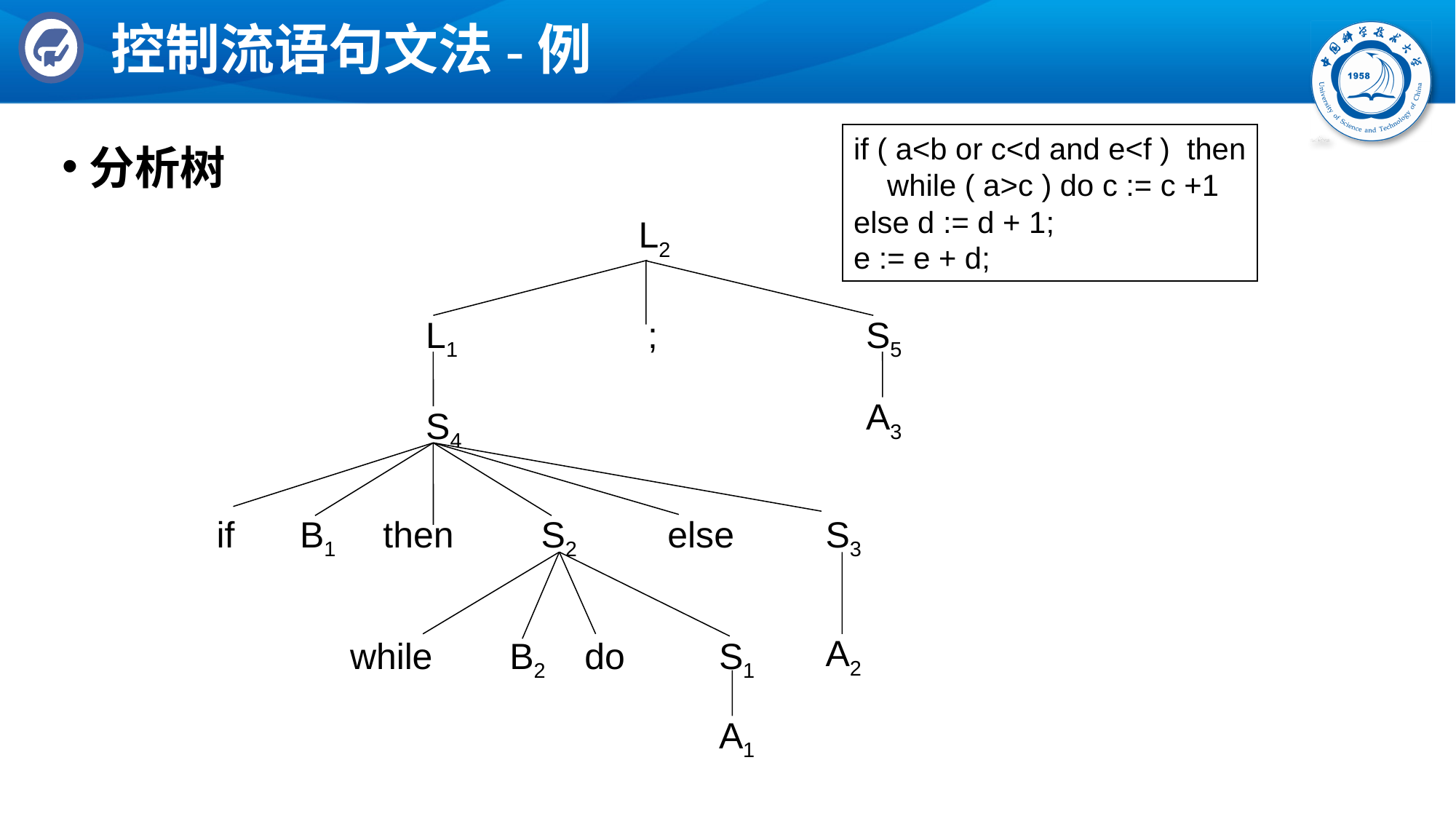

# 控制流语句文法-例
if ( a<b or c<d and e<f )  then
    while ( a>c ) do c := c +1
else d := d + 1;
e := e + d;
分析树
L2

L1
;
S5

A3
S4

if
then
S2
else
S3
B1

A2
while
do
S1
B2

A1